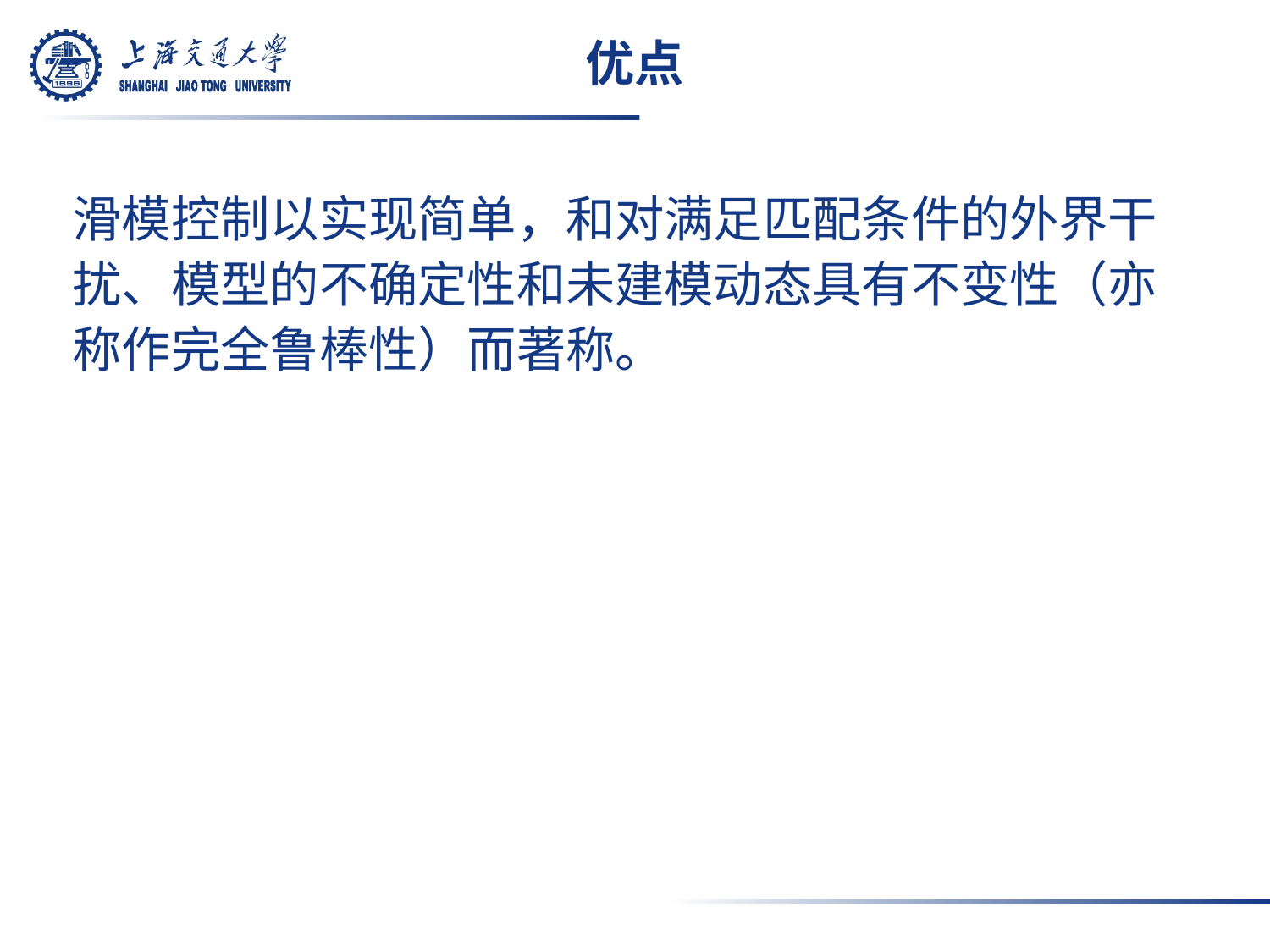

# 优点
滑模控制以实现简单，和对满足匹配条件的外界干扰、模型的不确定性和未建模动态具有不变性（亦称作完全鲁棒性）而著称。